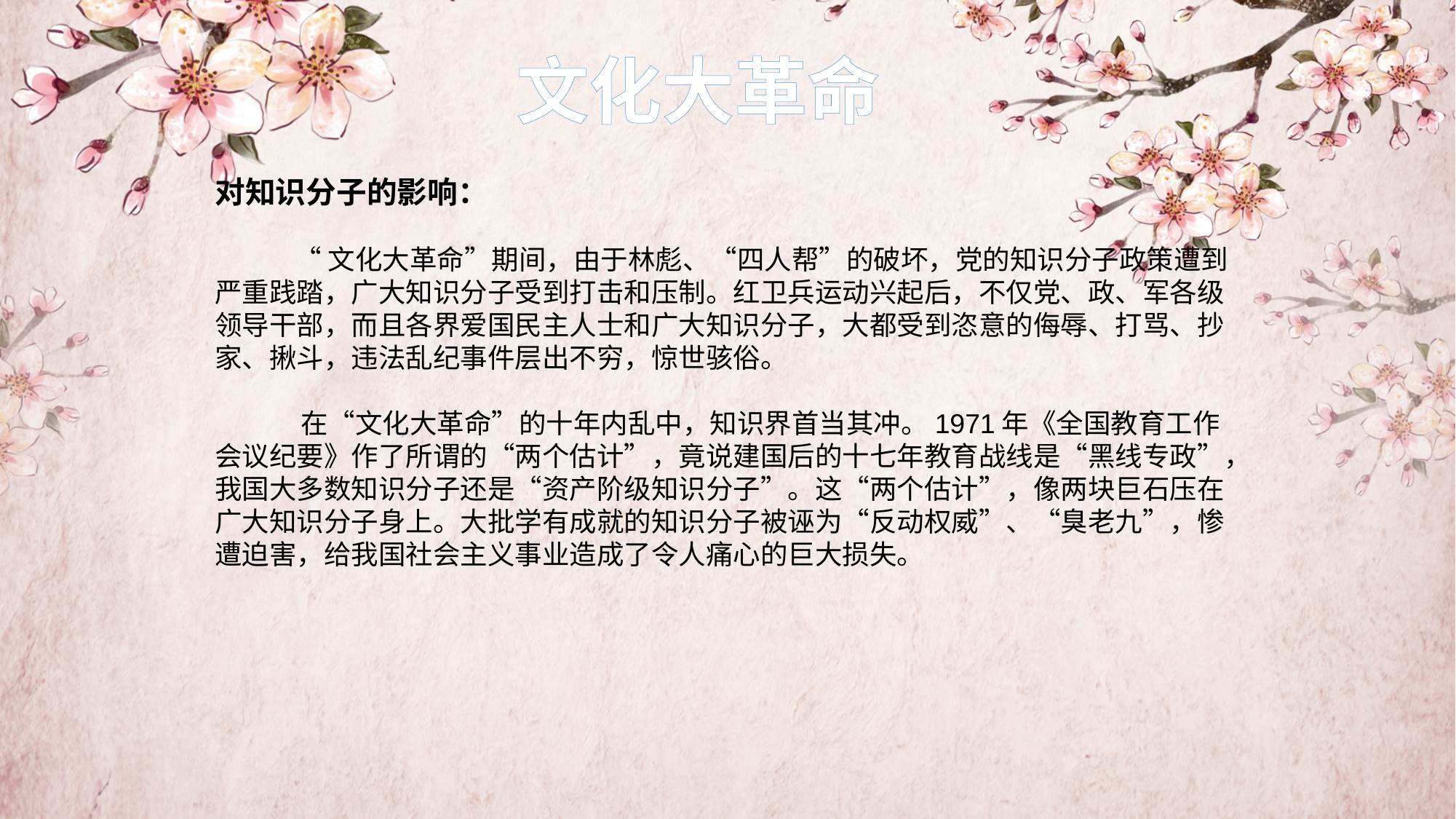

文化大革命
对知识分子的影响：

    “文化大革命”期间，由于林彪、“四人帮”的破坏，党的知识分子政策遭到严重践踏，广大知识分子受到打击和压制。红卫兵运动兴起后，不仅党、政、军各级领导干部，而且各界爱国民主人士和广大知识分子，大都受到恣意的侮辱、打骂、抄家、揪斗，违法乱纪事件层出不穷，惊世骇俗。

    在“文化大革命”的十年内乱中，知识界首当其冲。1971年《全国教育工作会议纪要》作了所谓的“两个估计”，竟说建国后的十七年教育战线是“黑线专政”，我国大多数知识分子还是“资产阶级知识分子”。这“两个估计”，像两块巨石压在广大知识分子身上。大批学有成就的知识分子被诬为“反动权威”、“臭老九”，惨遭迫害，给我国社会主义事业造成了令人痛心的巨大损失。